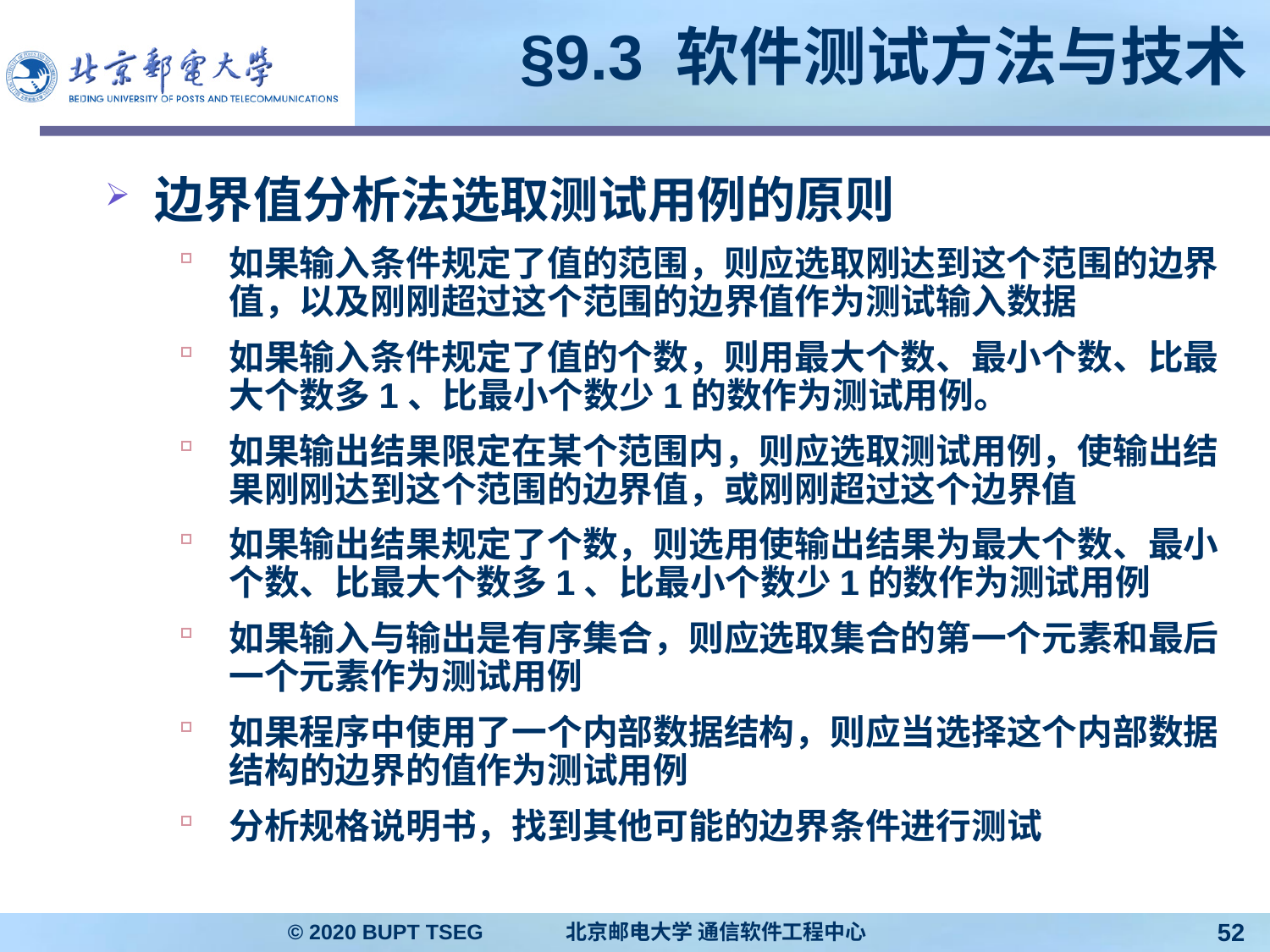

# §9.3 软件测试方法与技术
边界值分析法选取测试用例的原则
如果输入条件规定了值的范围，则应选取刚达到这个范围的边界值，以及刚刚超过这个范围的边界值作为测试输入数据
如果输入条件规定了值的个数，则用最大个数、最小个数、比最大个数多1、比最小个数少1的数作为测试用例。
如果输出结果限定在某个范围内，则应选取测试用例，使输出结果刚刚达到这个范围的边界值，或刚刚超过这个边界值
如果输出结果规定了个数，则选用使输出结果为最大个数、最小个数、比最大个数多1、比最小个数少1的数作为测试用例
如果输入与输出是有序集合，则应选取集合的第一个元素和最后一个元素作为测试用例
如果程序中使用了一个内部数据结构，则应当选择这个内部数据结构的边界的值作为测试用例
分析规格说明书，找到其他可能的边界条件进行测试
© 2020 BUPT TSEG             北京邮电大学 通信软件工程中心